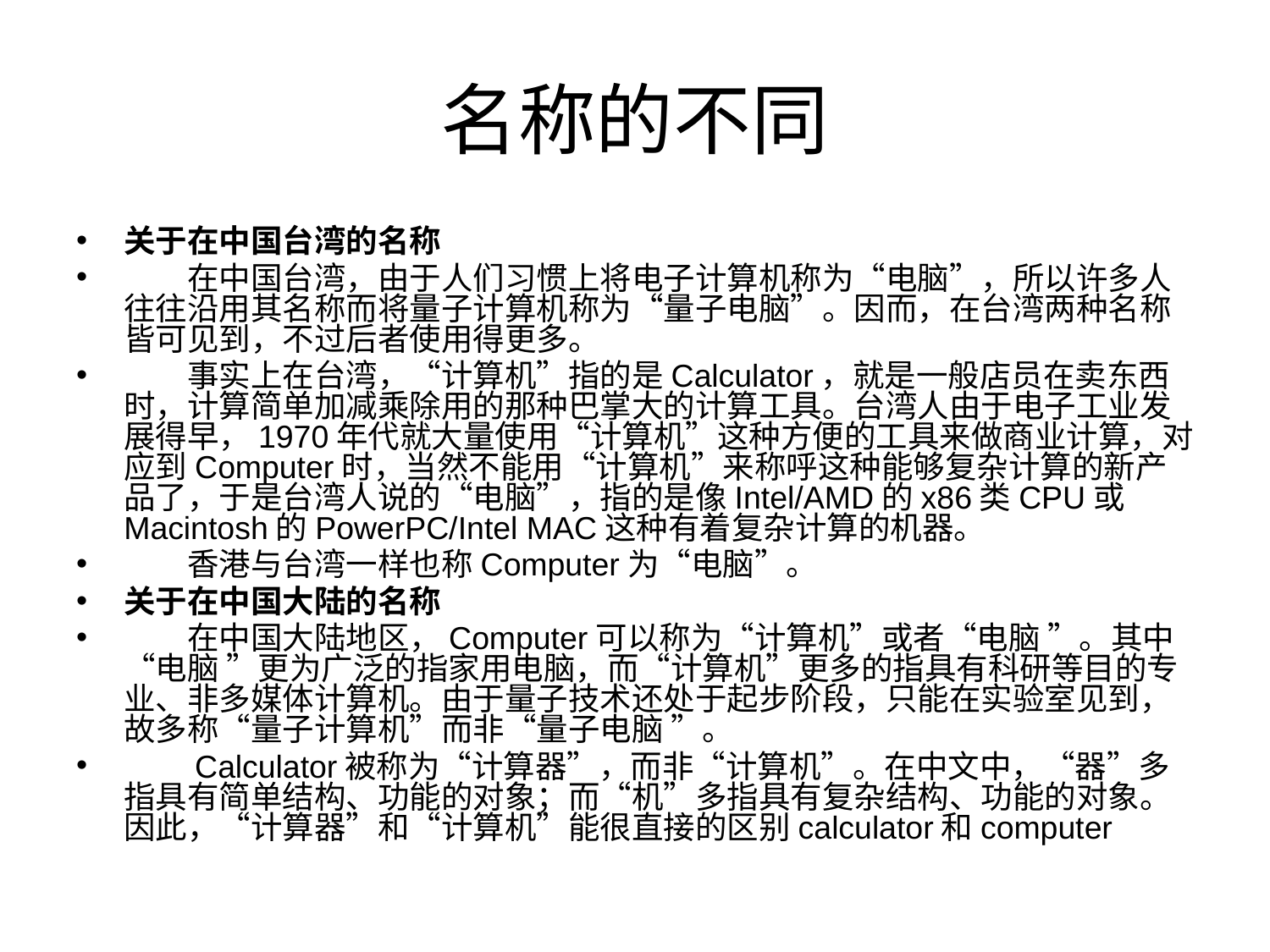

# 名称的不同
关于在中国台湾的名称
　　在中国台湾，由于人们习惯上将电子计算机称为“电脑”，所以许多人往往沿用其名称而将量子计算机称为“量子电脑”。因而，在台湾两种名称皆可见到，不过后者使用得更多。
　　事实上在台湾，“计算机”指的是Calculator，就是一般店员在卖东西时，计算简单加减乘除用的那种巴掌大的计算工具。台湾人由于电子工业发展得早，1970年代就大量使用“计算机”这种方便的工具来做商业计算，对应到Computer时，当然不能用“计算机”来称呼这种能够复杂计算的新产品了，于是台湾人说的“电脑”，指的是像Intel/AMD的x86类CPU或Macintosh的PowerPC/Intel MAC这种有着复杂计算的机器。
　　香港与台湾一样也称Computer为“电脑”。
关于在中国大陆的名称
　　在中国大陆地区，Computer可以称为“计算机”或者“电脑 ”。其中“电脑 ”更为广泛的指家用电脑，而“计算机”更多的指具有科研等目的专业、非多媒体计算机。由于量子技术还处于起步阶段，只能在实验室见到，故多称“量子计算机”而非“量子电脑 ”。
　　Calculator被称为“计算器”，而非“计算机”。在中文中，“器”多指具有简单结构、功能的对象；而“机”多指具有复杂结构、功能的对象。因此，“计算器”和“计算机”能很直接的区别calculator和computer